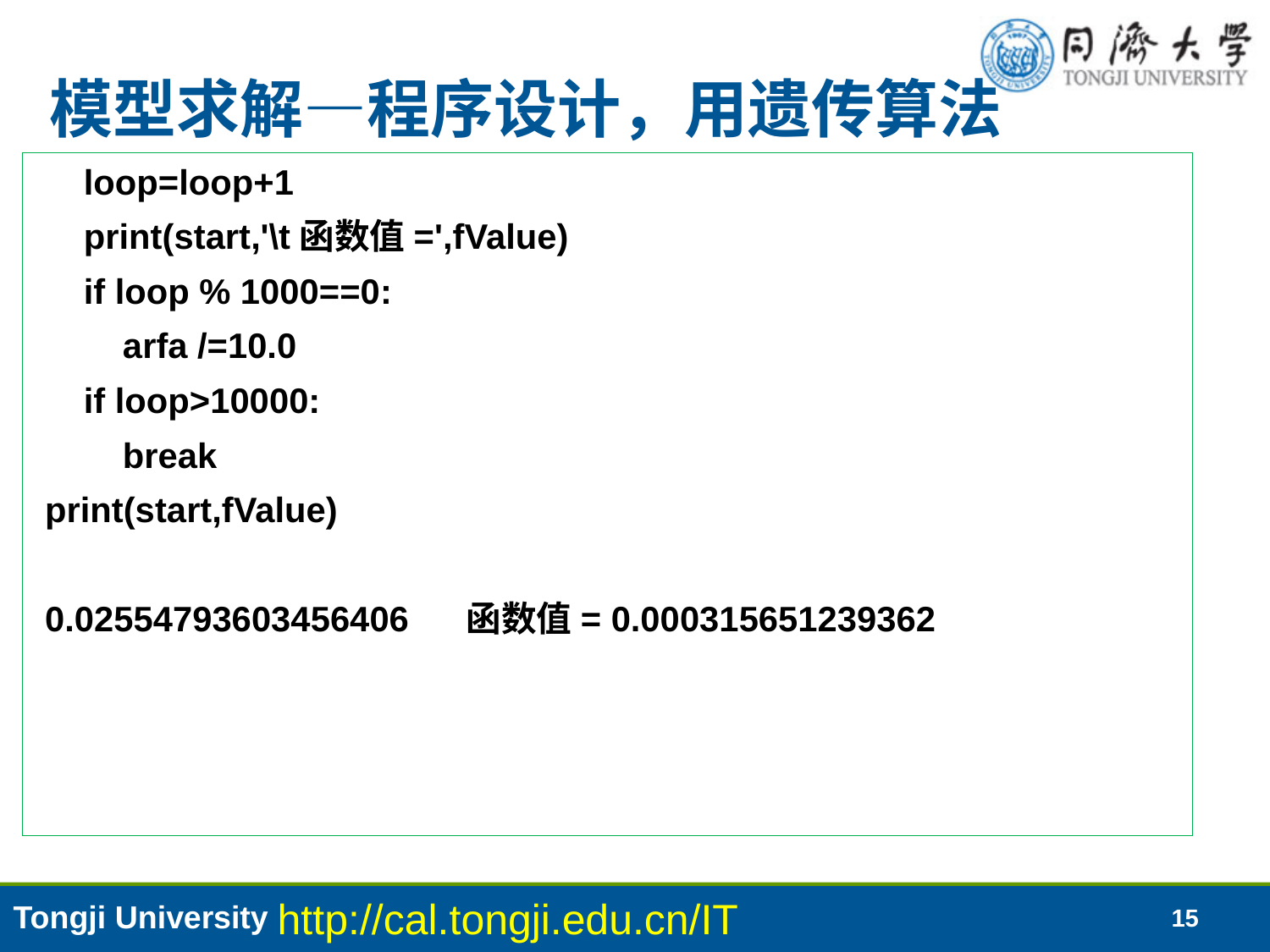

# 模型求解—程序设计，用遗传算法
    loop=loop+1
    print(start,'\t函数值=',fValue)
    if loop % 1000==0:
        arfa /=10.0
    if loop>10000:
        break
print(start,fValue)

0.02554793603456406     函数值= 0.000315651239362